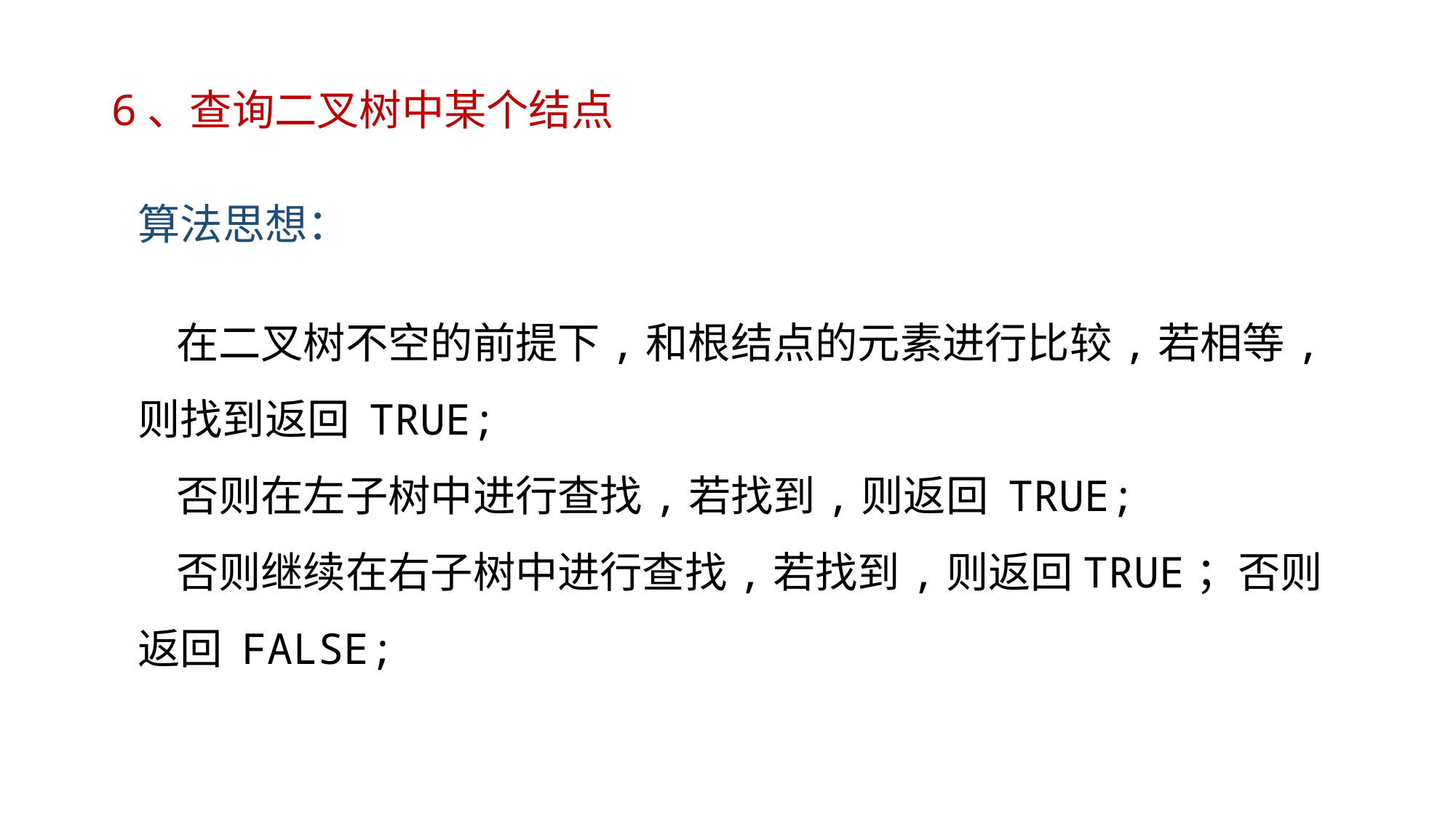

6、查询二叉树中某个结点
 算法思想：
   在二叉树不空的前提下,和根结点的元素进行比较,若相等,则找到返回 TRUE;
   否则在左子树中进行查找,若找到,则返回 TRUE;
   否则继续在右子树中进行查找,若找到,则返回TRUE；否则返回 FALSE;